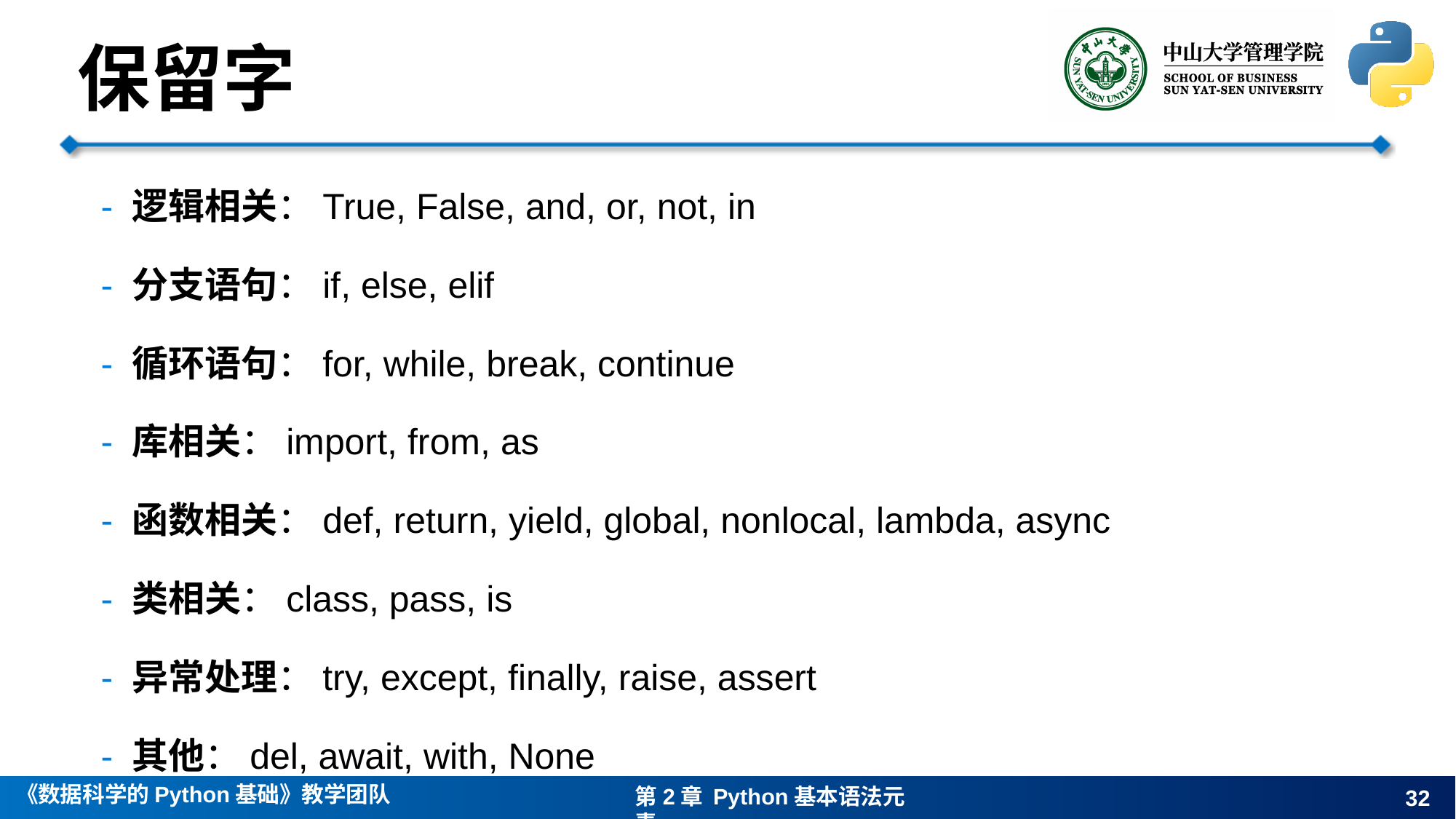

保留字
- 逻辑相关：True, False, and, or, not, in
- 分支语句：if, else, elif
- 循环语句：for, while, break, continue
- 库相关：import, from, as
- 函数相关：def, return, yield, global, nonlocal, lambda, async
- 类相关：class, pass, is
- 异常处理：try, except, finally, raise, assert
- 其他：del, await, with, None